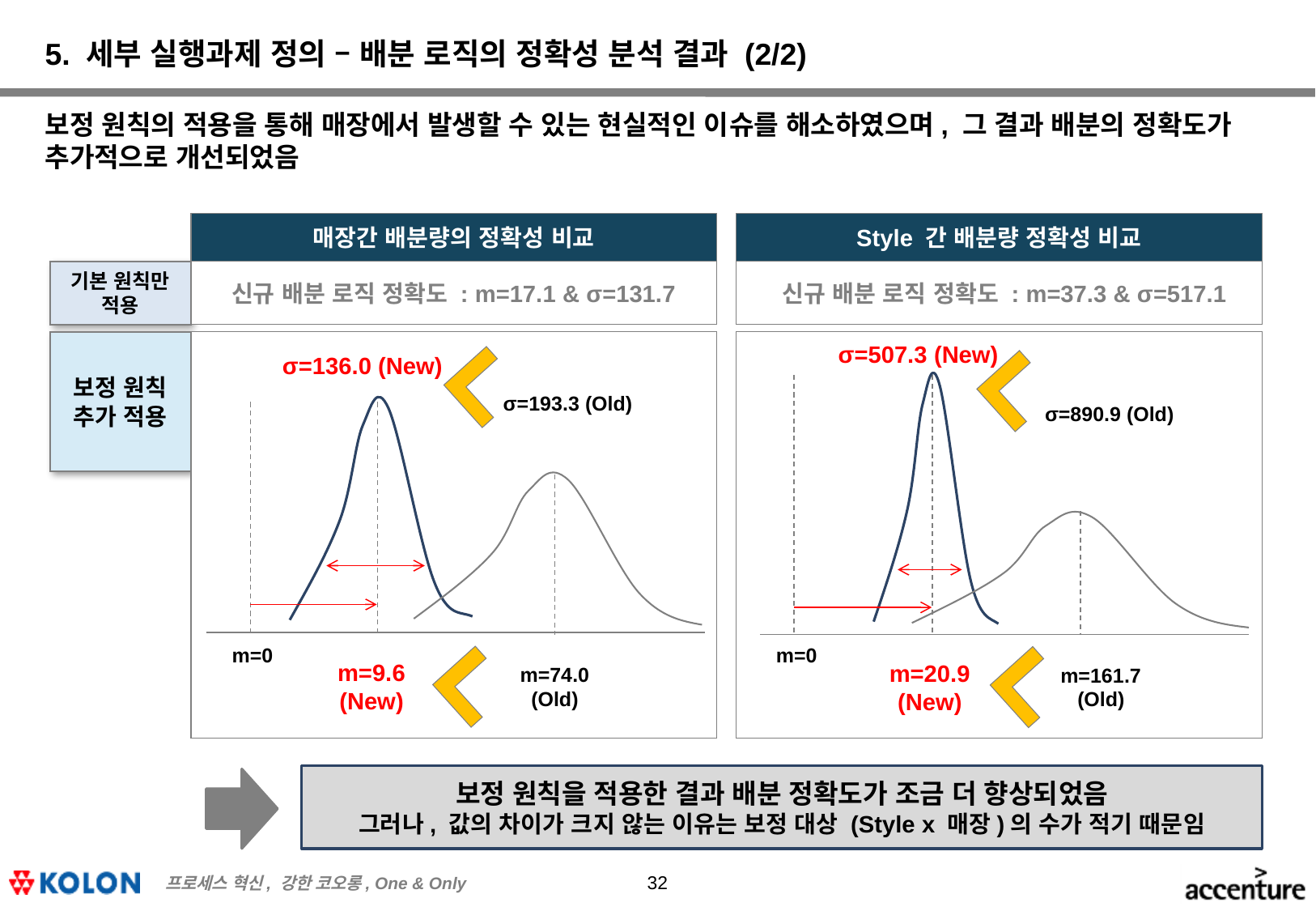

# 5. 세부 실행과제 정의 – 배분 로직의 정확성 분석 결과 (2/2)
보정 원칙의 적용을 통해 매장에서 발생할 수 있는 현실적인 이슈를 해소하였으며, 그 결과 배분의 정확도가 추가적으로 개선되었음

매장간 배분량의 정확성 비교

Style 간 배분량 정확성 비교
기본 원칙만 적용
신규 배분 로직 정확도 : m=37.3 & σ=517.1
신규 배분 로직 정확도 : m=17.1 & σ=131.7
보정 원칙 추가 적용

σ=507.3 (New)
σ=136.0 (New)

σ=193.3 (Old)
σ=890.9 (Old)

m=0
m=0
m=9.6 (New)
m=20.9 (New)
m=74.0 (Old)
m=161.7 (Old)

보정 원칙을 적용한 결과 배분 정확도가 조금 더 향상되었음
그러나, 값의 차이가 크지 않는 이유는 보정 대상 (Style x 매장)의 수가 적기 때문임